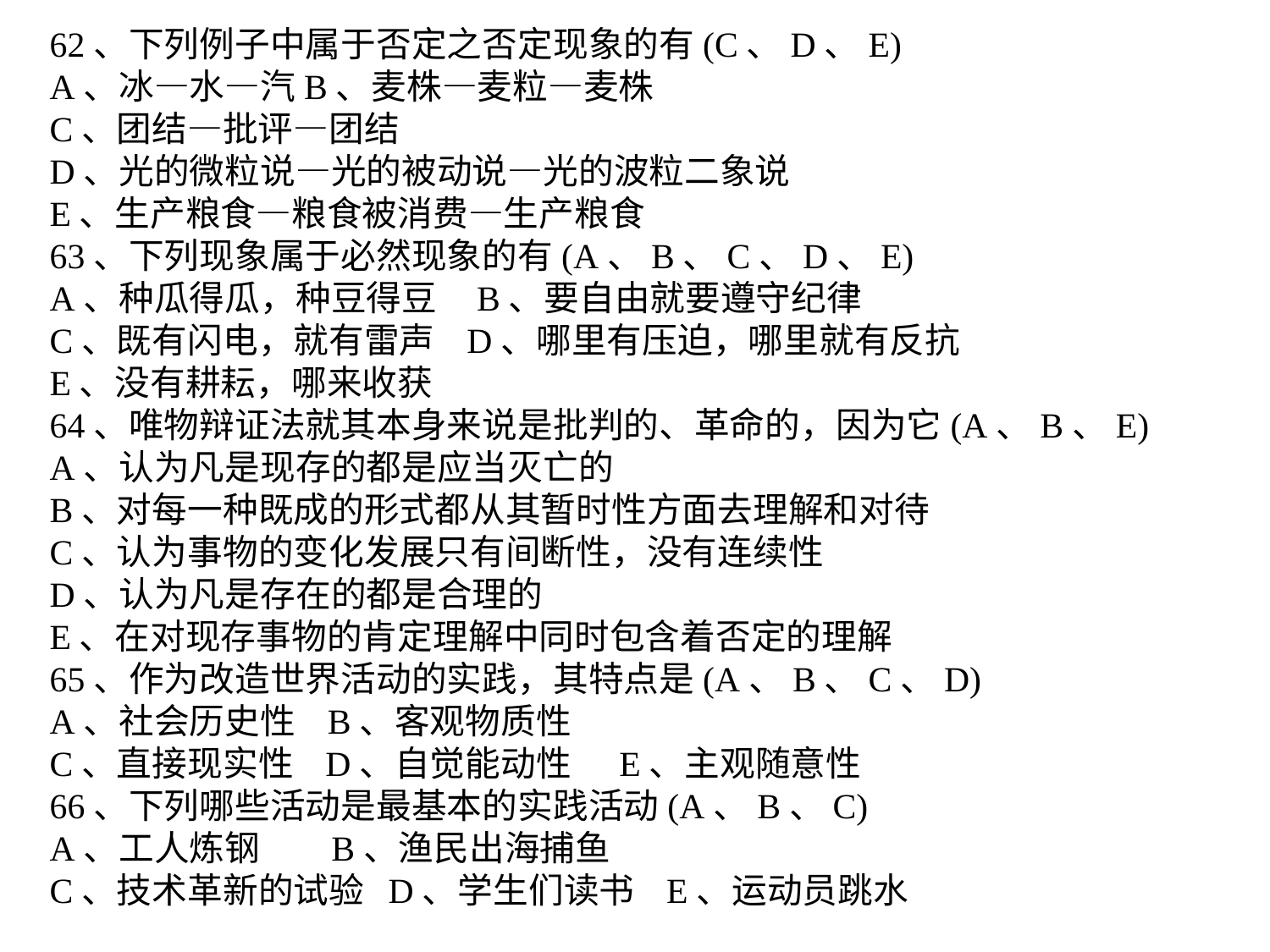

62、下列例子中属于否定之否定现象的有(C、D、E)
A、冰—水—汽B、麦株—麦粒—麦株
C、团结—批评—团结
D、光的微粒说—光的被动说—光的波粒二象说
E、生产粮食—粮食被消费—生产粮食
63、下列现象属于必然现象的有(A、B、C、D、E)
A、种瓜得瓜，种豆得豆    B、要自由就要遵守纪律
C、既有闪电，就有雷声   D、哪里有压迫，哪里就有反抗
E、没有耕耘，哪来收获
64、唯物辩证法就其本身来说是批判的、革命的，因为它(A、B、E)
A、认为凡是现存的都是应当灭亡的
B、对每一种既成的形式都从其暂时性方面去理解和对待
C、认为事物的变化发展只有间断性，没有连续性
D、认为凡是存在的都是合理的
E、在对现存事物的肯定理解中同时包含着否定的理解
65、作为改造世界活动的实践，其特点是(A、B、C、D)
A、社会历史性   B、客观物质性
C、直接现实性   D、自觉能动性     E、主观随意性
66、下列哪些活动是最基本的实践活动(A、B、C)
A、工人炼钢        B、渔民出海捕鱼
C、技术革新的试验  D、学生们读书   E、运动员跳水